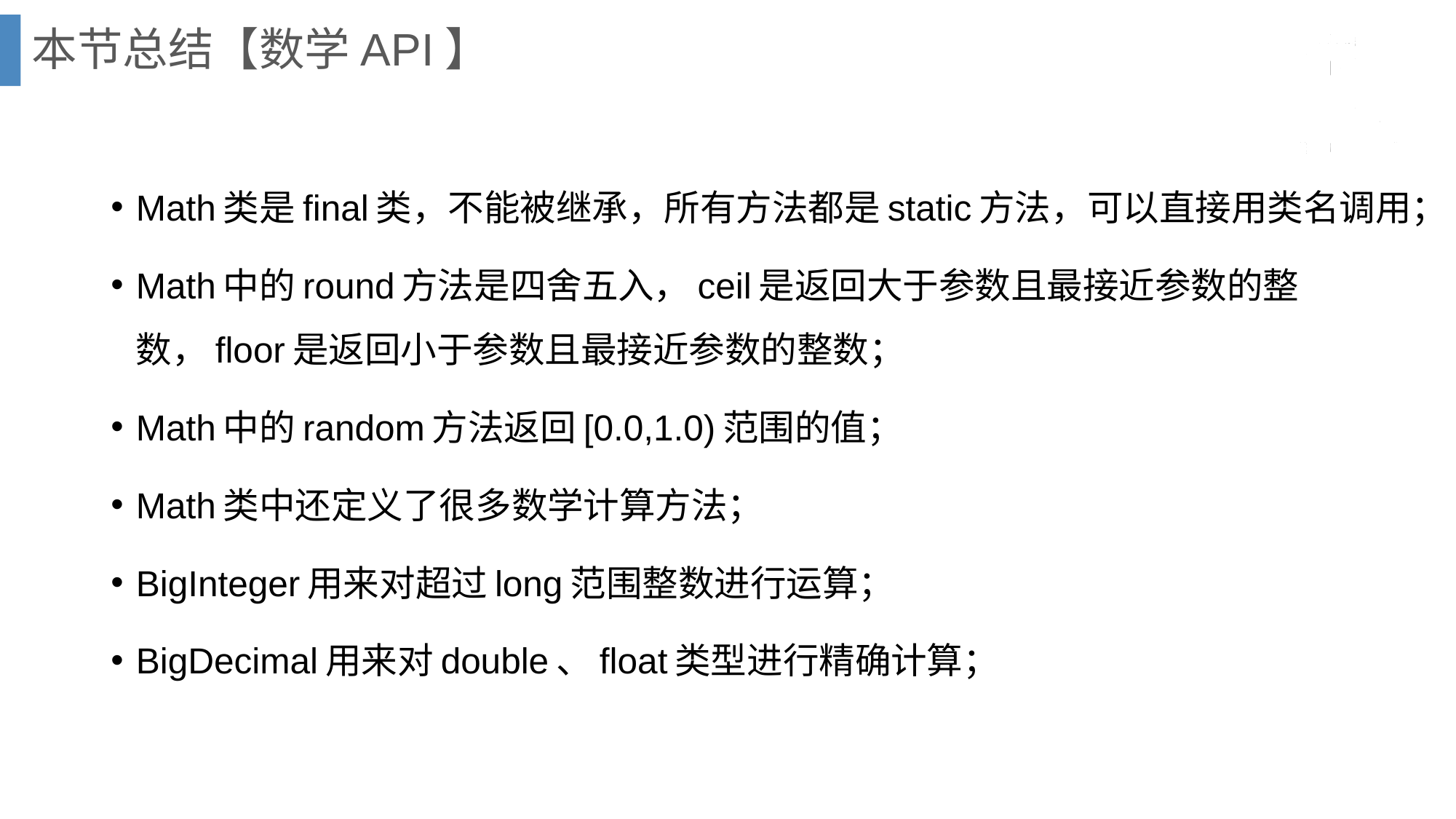

# 本节总结【数学API】
Math类是final类，不能被继承，所有方法都是static方法，可以直接用类名调用；
Math中的round方法是四舍五入，ceil是返回大于参数且最接近参数的整数，floor是返回小于参数且最接近参数的整数；
Math中的random方法返回[0.0,1.0)范围的值；
Math类中还定义了很多数学计算方法；
BigInteger用来对超过long范围整数进行运算；
BigDecimal用来对double、float类型进行精确计算；